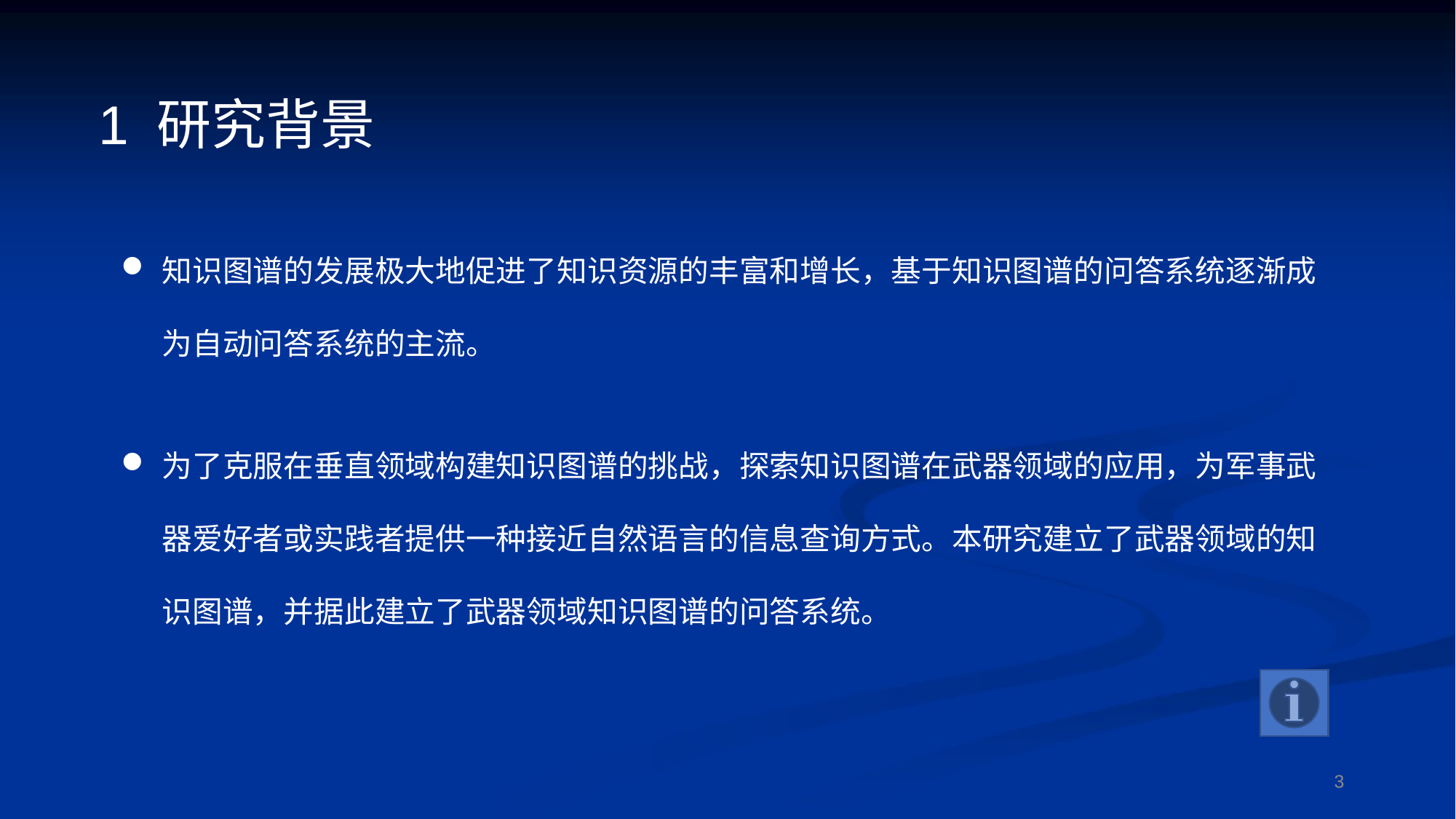

1 研究背景
知识图谱的发展极大地促进了知识资源的丰富和增长，基于知识图谱的问答系统逐渐成为自动问答系统的主流。
为了克服在垂直领域构建知识图谱的挑战，探索知识图谱在武器领域的应用，为军事武器爱好者或实践者提供一种接近自然语言的信息查询方式。本研究建立了武器领域的知识图谱，并据此建立了武器领域知识图谱的问答系统。

3